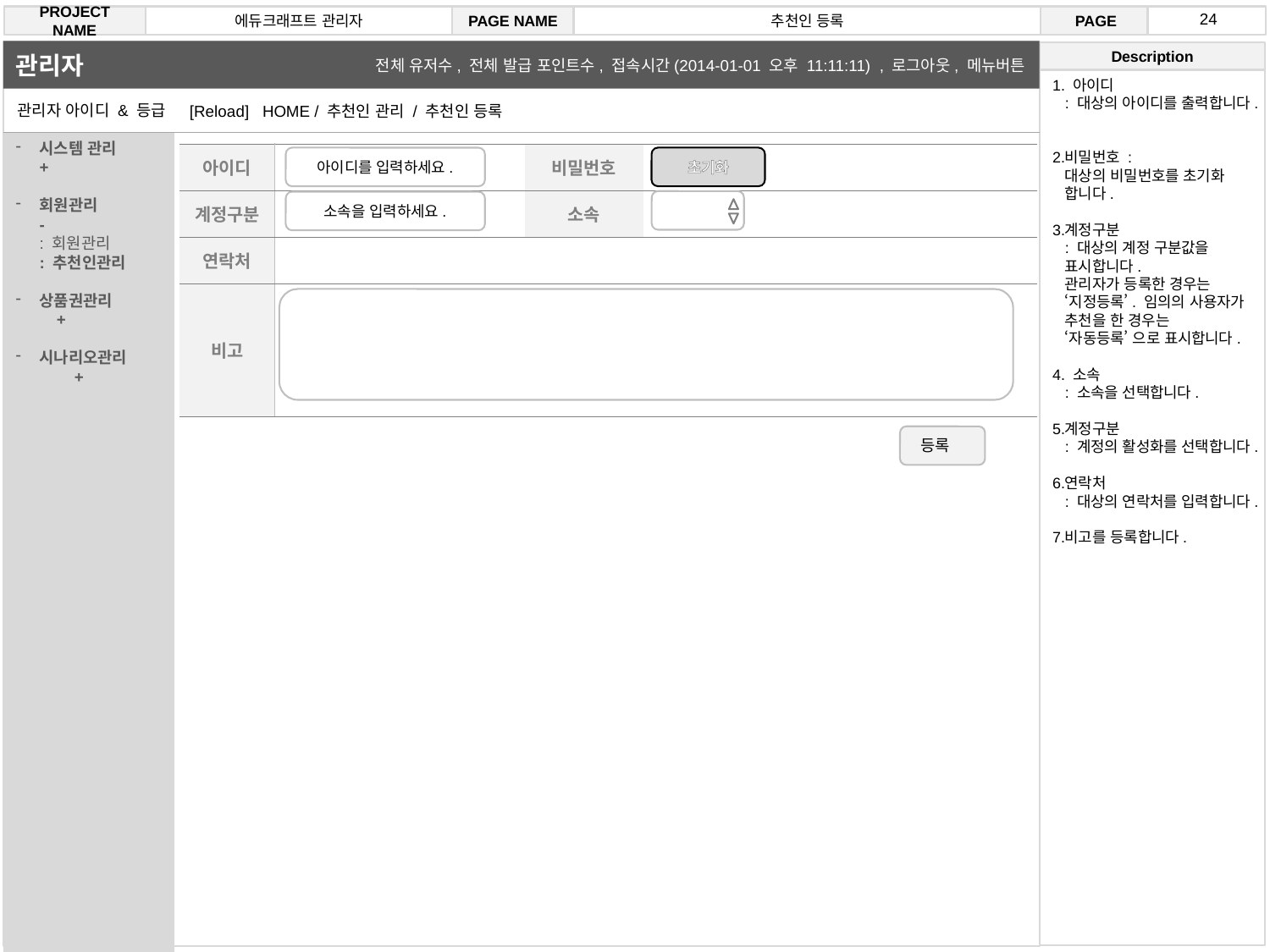

24
PROJECT NAME
에듀크래프트 관리자
PAGE NAME
추천인 등록
 PAGE

관리자
Description
전체 유저수, 전체 발급 포인트수, 접속시간(2014-01-01 오후 11:11:11)  , 로그아웃, 메뉴버튼
 아이디
: 대상의 아이디를 출력합니다.
비밀번호 :
대상의 비밀번호를 초기화 합니다.

계정구분
: 대상의 계정 구분값을 표시합니다.
관리자가 등록한 경우는
‘지정등록’. 임의의 사용자가 추천을 한 경우는
‘자동등록’ 으로 표시합니다.

 소속
: 소속을 선택합니다.

계정구분
: 계정의 활성화를 선택합니다.

연락처
: 대상의 연락처를 입력합니다.

비고를 등록합니다.

관리자 아이디 & 등급
[Reload]   HOME / 추천인 관리 / 추천인 등록
시스템 관리          +

회원관리               -
: 회원관리
: 추천인관리
상품권관리               +
시나리오관리               +
| 아이디 | 아이디를 출력함 | 비밀번호 |  |
| --- | --- | --- | --- |
| 계정구분 | 담당자 이름을 출력함 | 소속 |  |
| 연락처 |  |  |  |
| 비고 |  |  |  |
초기화
아이디를 입력하세요.

소속을 입력하세요.

등록